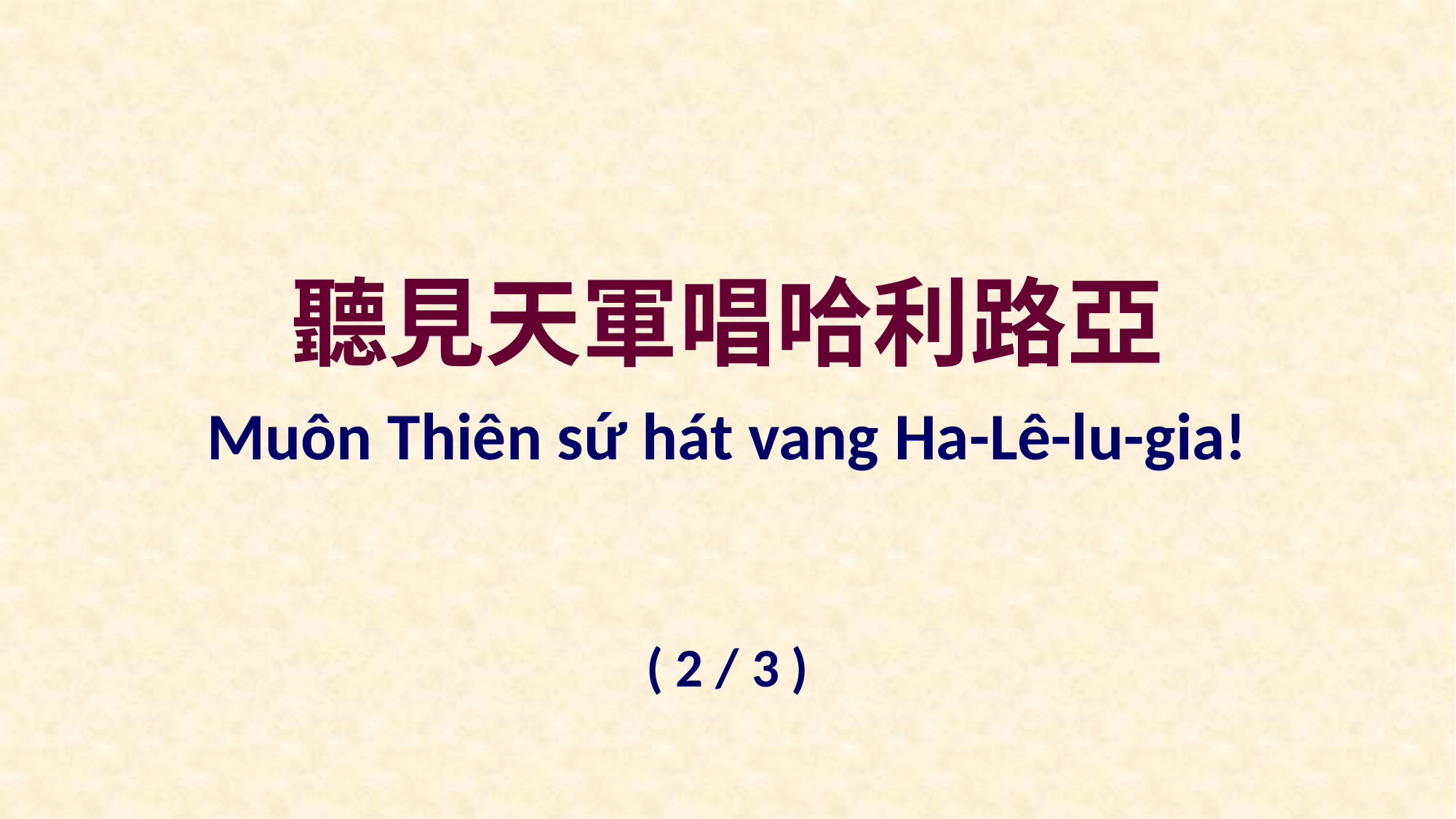

聽見天軍唱哈利路亞
Muôn Thiên sứ hát vang Ha-Lê-lu-gia!
( 2 / 3 )